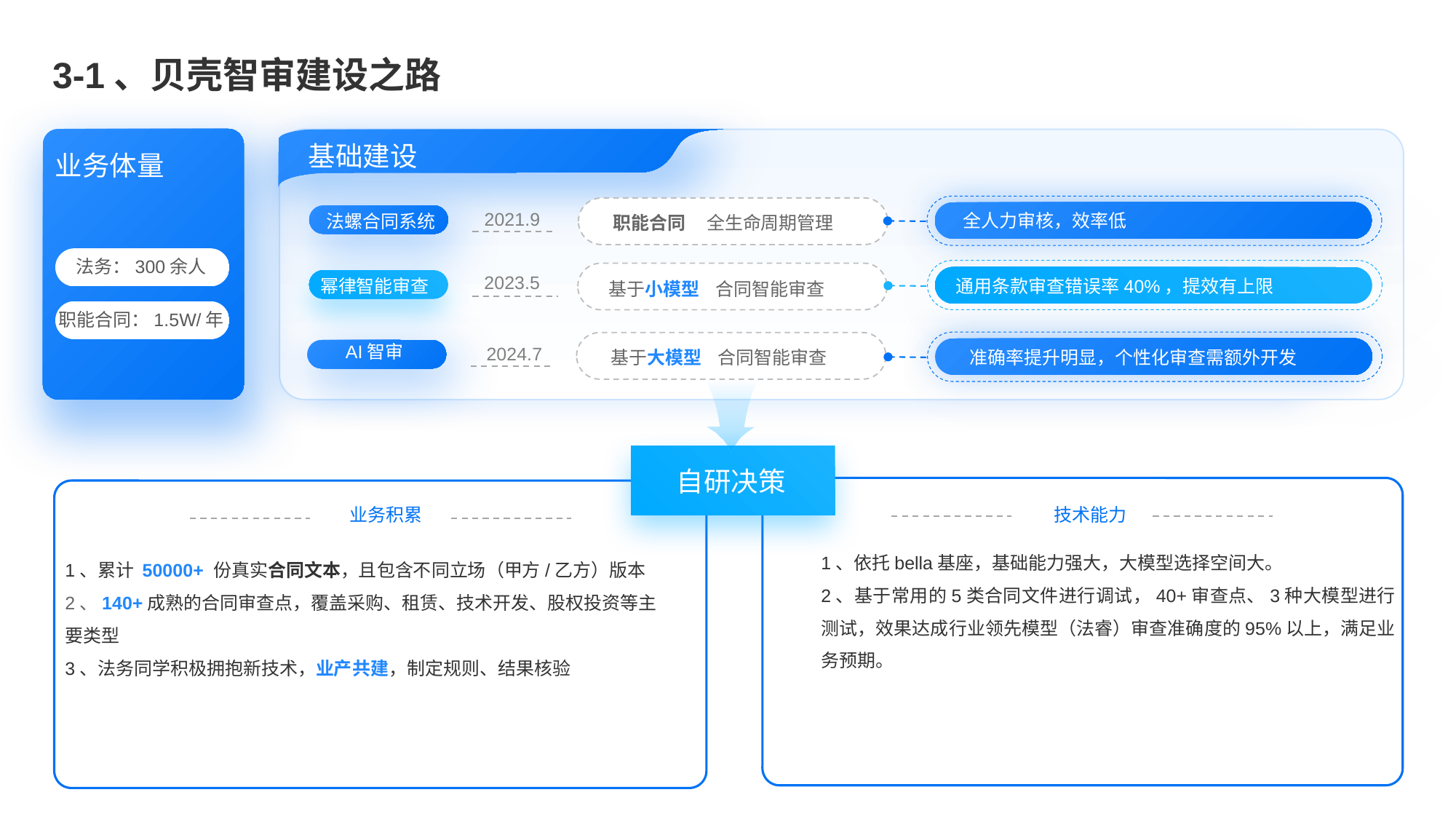

# 3-1、贝壳智审建设之路

基础建设
业务体量

职能合同     全生命周期管理
法螺合同系统

幂律智能审查

基于小模型    合同智能审查

AI智审
基于大模型    合同智能审查

2021.9
全人力审核，效率低

法务：300余人

2023.5

通用条款审查错误率40%，提效有上限

职能合同：1.5W/年

2024.7

准确率提升明显，个性化审查需额外开发

自研决策

业务积累
技术能力
1、累计 50000+ 份真实合同文本，且包含不同立场（甲方/乙方）版本
2、140+成熟的合同审查点，覆盖采购、租赁、技术开发、股权投资等主要类型
3、法务同学积极拥抱新技术，业产共建，制定规则、结果核验
1、依托bella基座，基础能力强大，大模型选择空间大。
2、基于常用的5类合同文件进行调试，40+审查点、3种大模型进行测试，效果达成行业领先模型（法睿）审查准确度的95%以上，满足业务预期。